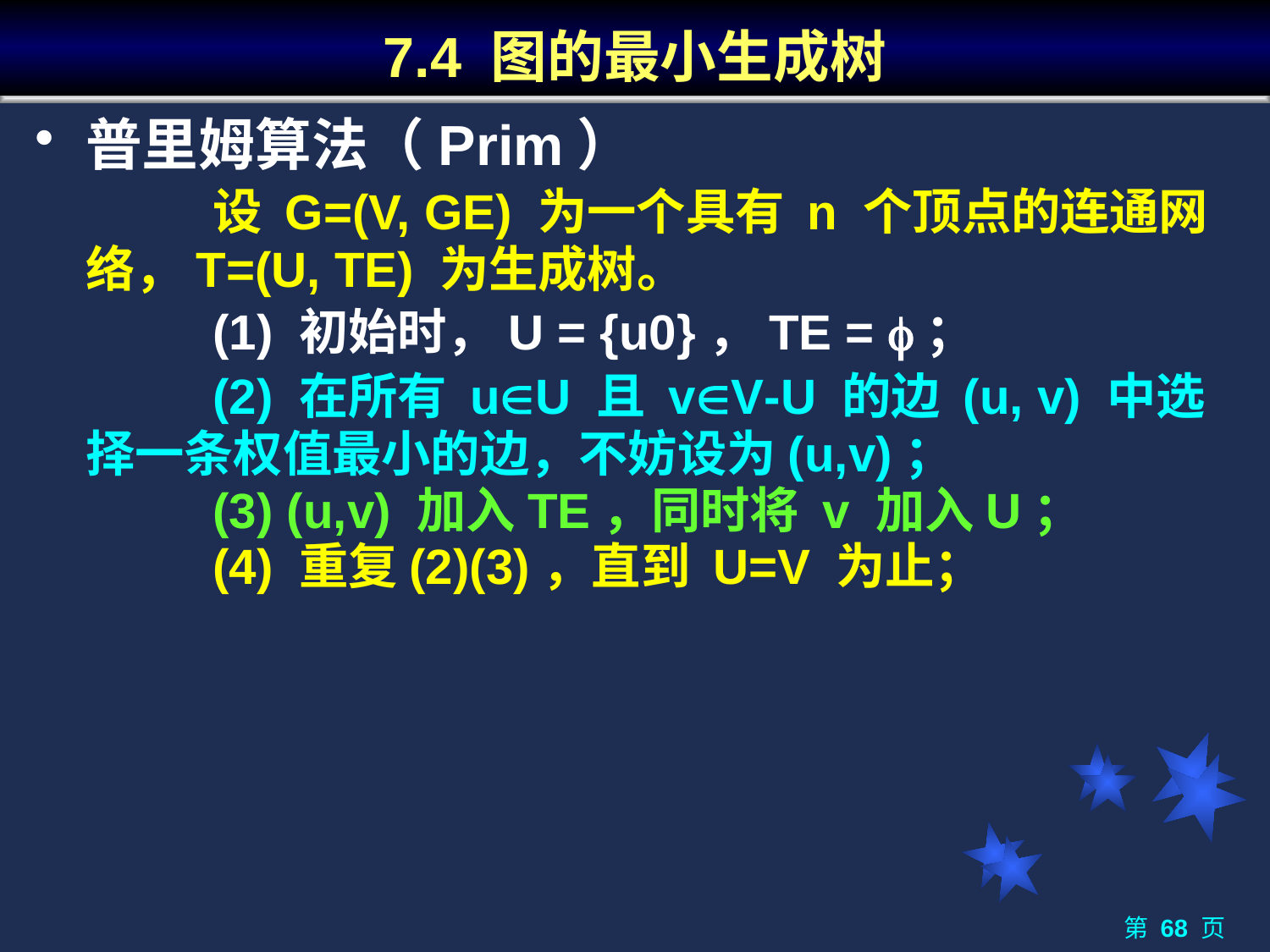

# 7.4 图的最小生成树
普里姆算法（Prim）
		设 G=(V, GE) 为一个具有 n 个顶点的连通网络，T=(U, TE) 为生成树。
		(1) 初始时，U = {u0}，TE = φ；
		(2) 在所有 u∈U 且 v∈V-U 的边 (u, v) 中选择一条权值最小的边，不妨设为(u,v)；
		(3) (u,v) 加入TE，同时将 v 加入U；
		(4) 重复(2)(3)，直到 U=V 为止；
第 68 页